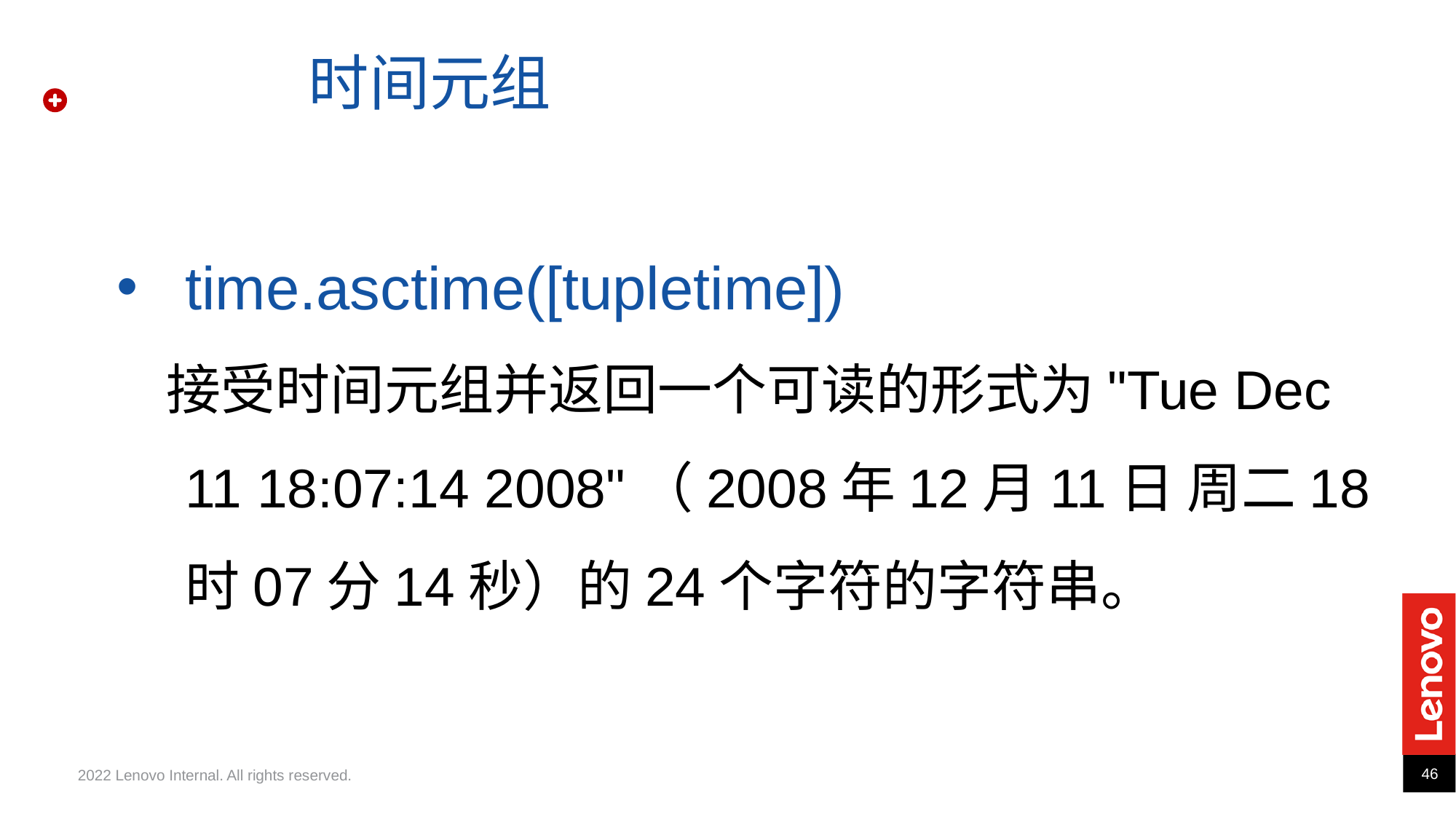

时间元组
time.asctime([tupletime])
   接受时间元组并返回一个可读的形式为"Tue Dec 11 18:07:14 2008"（2008年12月11日 周二18时07分14秒）的24个字符的字符串。